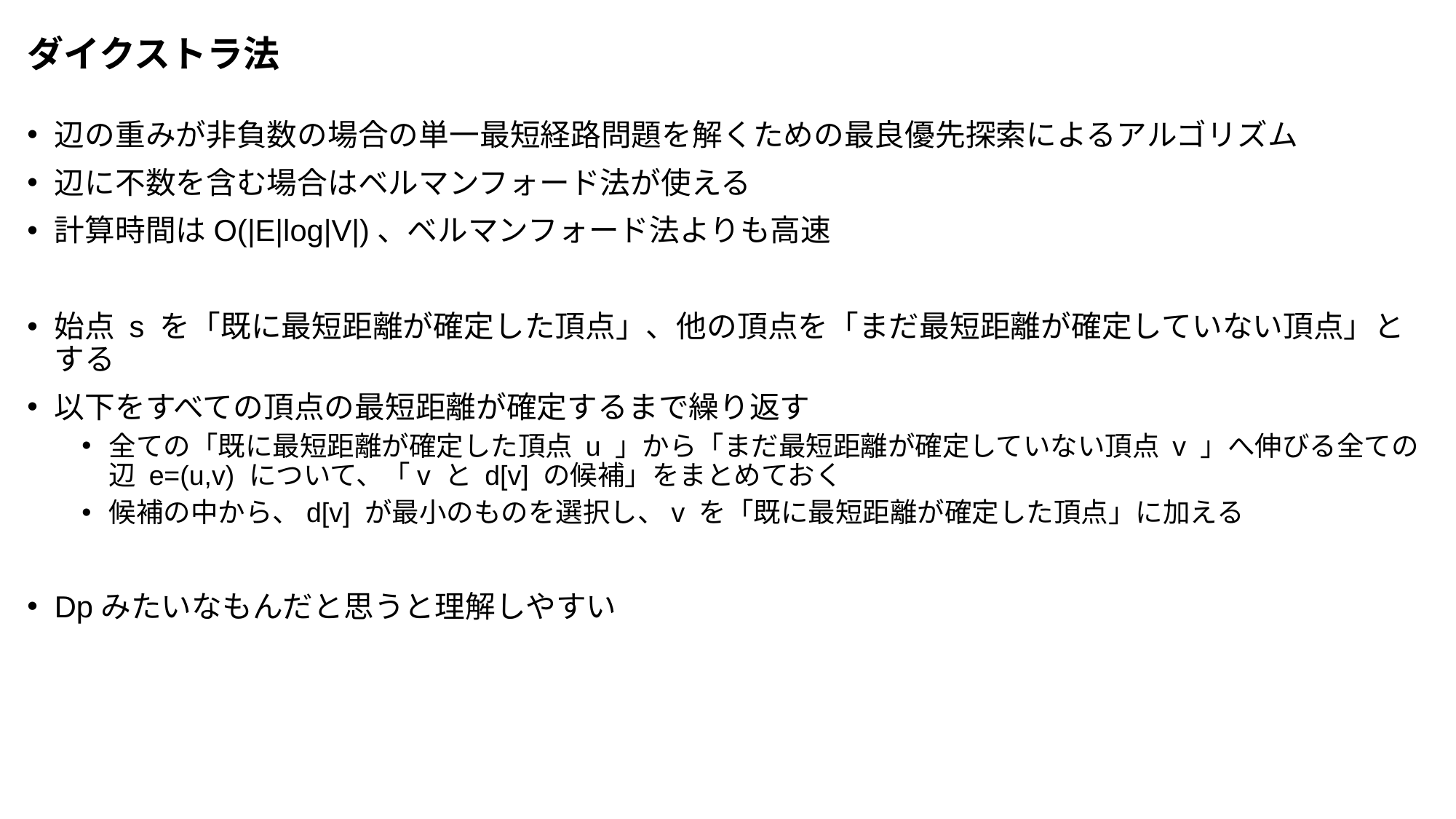

# ダイクストラ法
辺の重みが非負数の場合の単一最短経路問題を解くための最良優先探索によるアルゴリズム
辺に不数を含む場合はベルマンフォード法が使える
計算時間はO(|E|log|V|)、ベルマンフォード法よりも高速

始点 s を「既に最短距離が確定した頂点」、他の頂点を「まだ最短距離が確定していない頂点」とする
以下をすべての頂点の最短距離が確定するまで繰り返す
全ての「既に最短距離が確定した頂点 u 」から「まだ最短距離が確定していない頂点 v 」へ伸びる全ての辺 e=(u,v) について、「v と d[v] の候補」をまとめておく
候補の中から、d[v] が最小のものを選択し、v を「既に最短距離が確定した頂点」に加える

Dpみたいなもんだと思うと理解しやすい